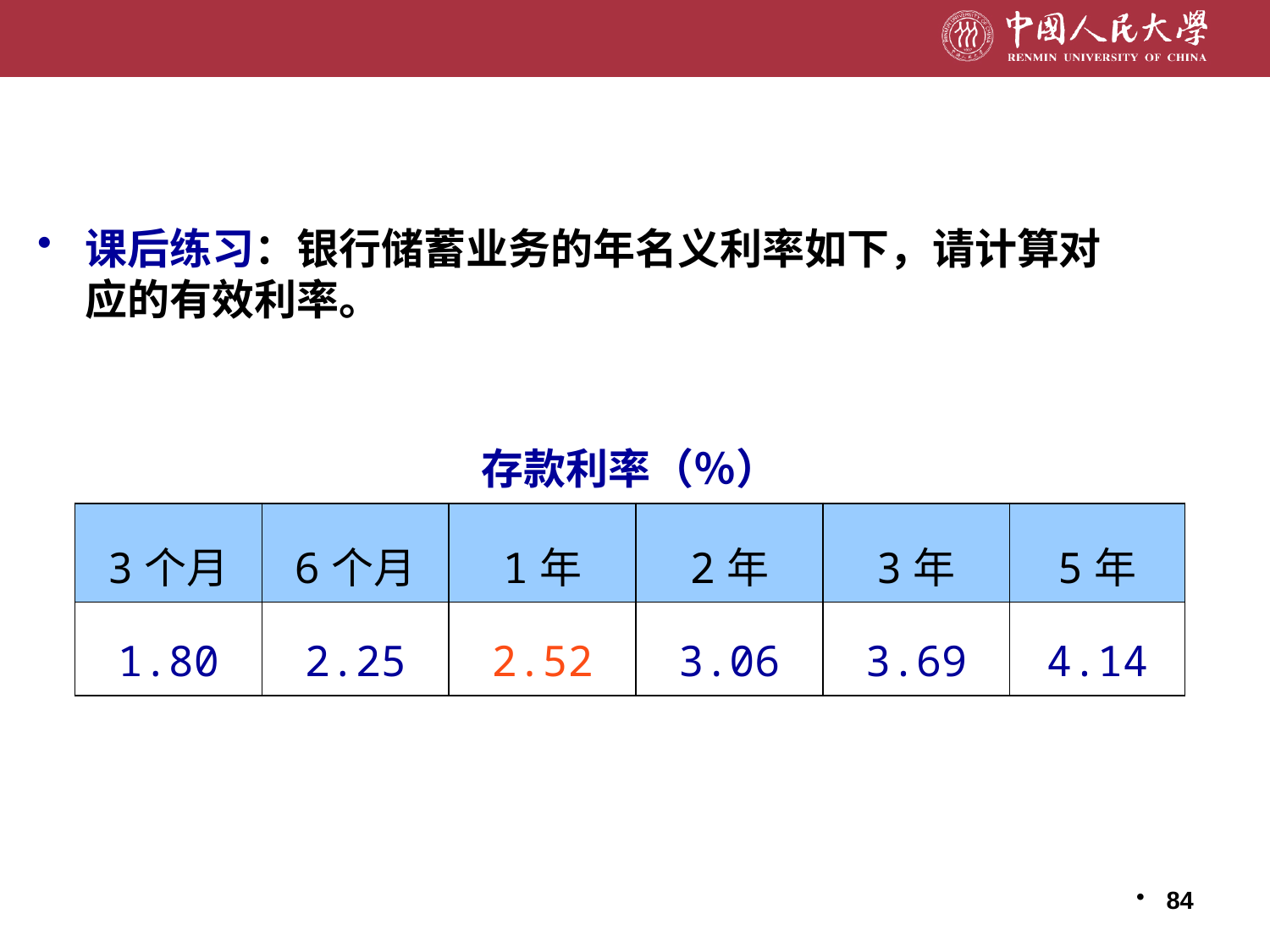

课后练习：银行储蓄业务的年名义利率如下，请计算对应的有效利率。
| 存款利率（％） |  |  |  |  |  |
| --- | --- | --- | --- | --- | --- |
| 3个月 | 6个月 | 1年 | 2年 | 3年 | 5年 |
| 1.80 | 2.25 | 2.52 | 3.06 | 3.69 | 4.14 |
84